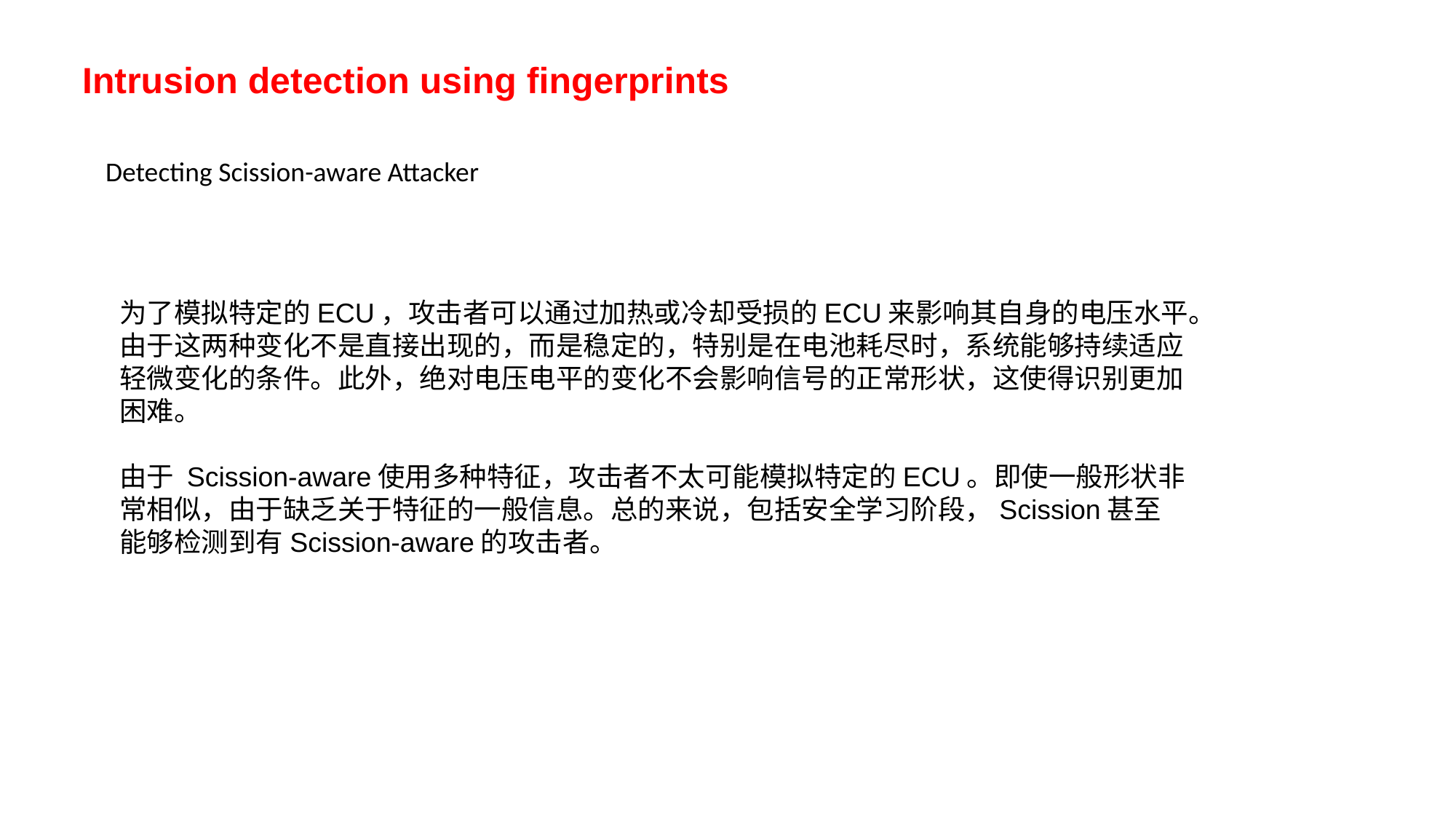

Intrusion detection using fingerprints
Detecting Scission-aware Attacker

为了模拟特定的ECU，攻击者可以通过加热或冷却受损的ECU来影响其自身的电压水平。由于这两种变化不是直接出现的，而是稳定的，特别是在电池耗尽时，系统能够持续适应轻微变化的条件。此外，绝对电压电平的变化不会影响信号的正常形状，这使得识别更加困难。

由于 Scission-aware使用多种特征，攻击者不太可能模拟特定的ECU。即使一般形状非常相似，由于缺乏关于特征的一般信息。总的来说，包括安全学习阶段，Scission甚至能够检测到有Scission-aware的攻击者。